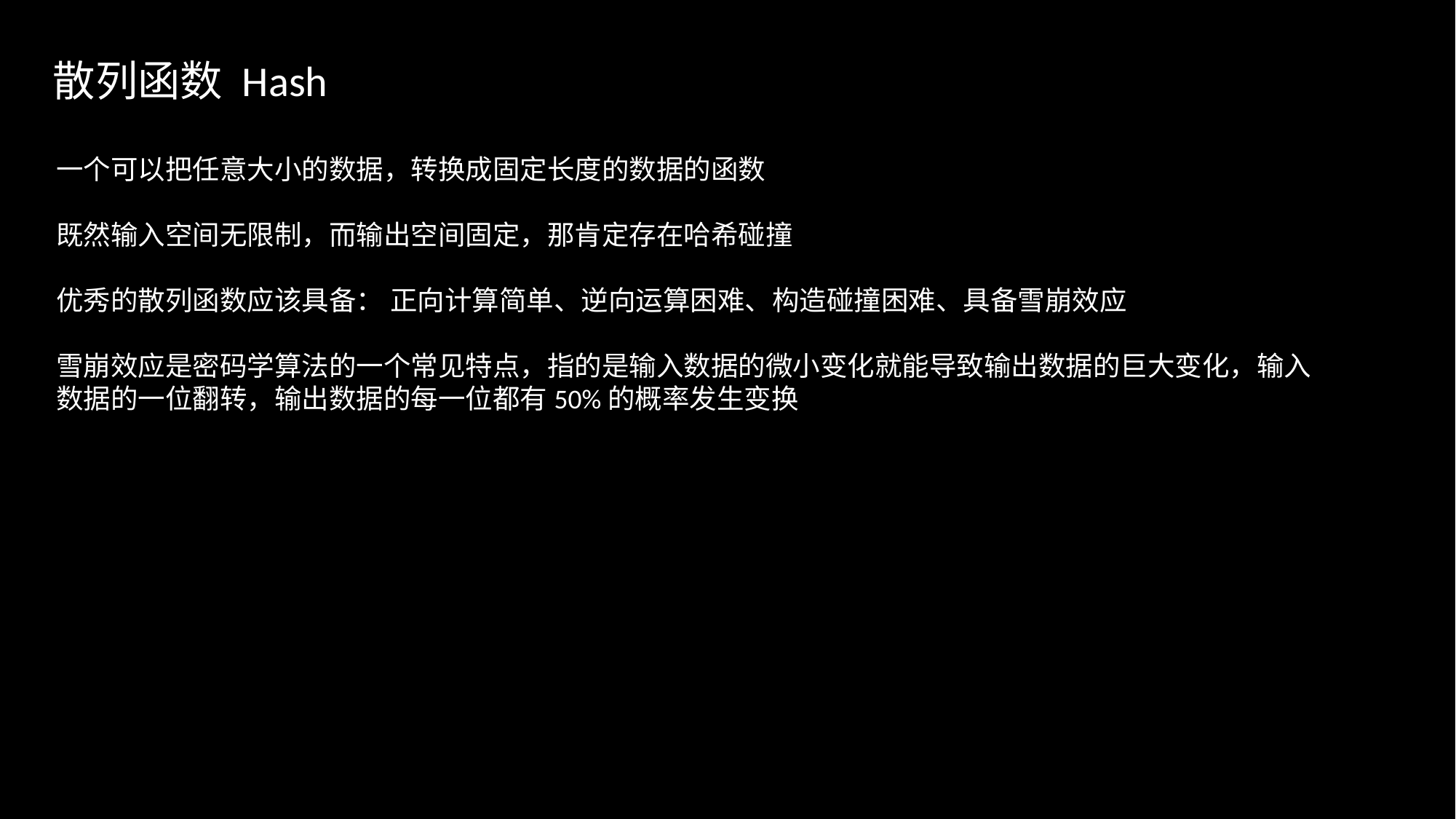

散列函数 Hash

一个可以把任意大小的数据，转换成固定长度的数据的函数

既然输入空间无限制，而输出空间固定，那肯定存在哈希碰撞

优秀的散列函数应该具备： 正向计算简单、逆向运算困难、构造碰撞困难、具备雪崩效应

雪崩效应是密码学算法的一个常见特点，指的是输入数据的微小变化就能导致输出数据的巨大变化，输入数据的一位翻转，输出数据的每一位都有50%的概率发生变换